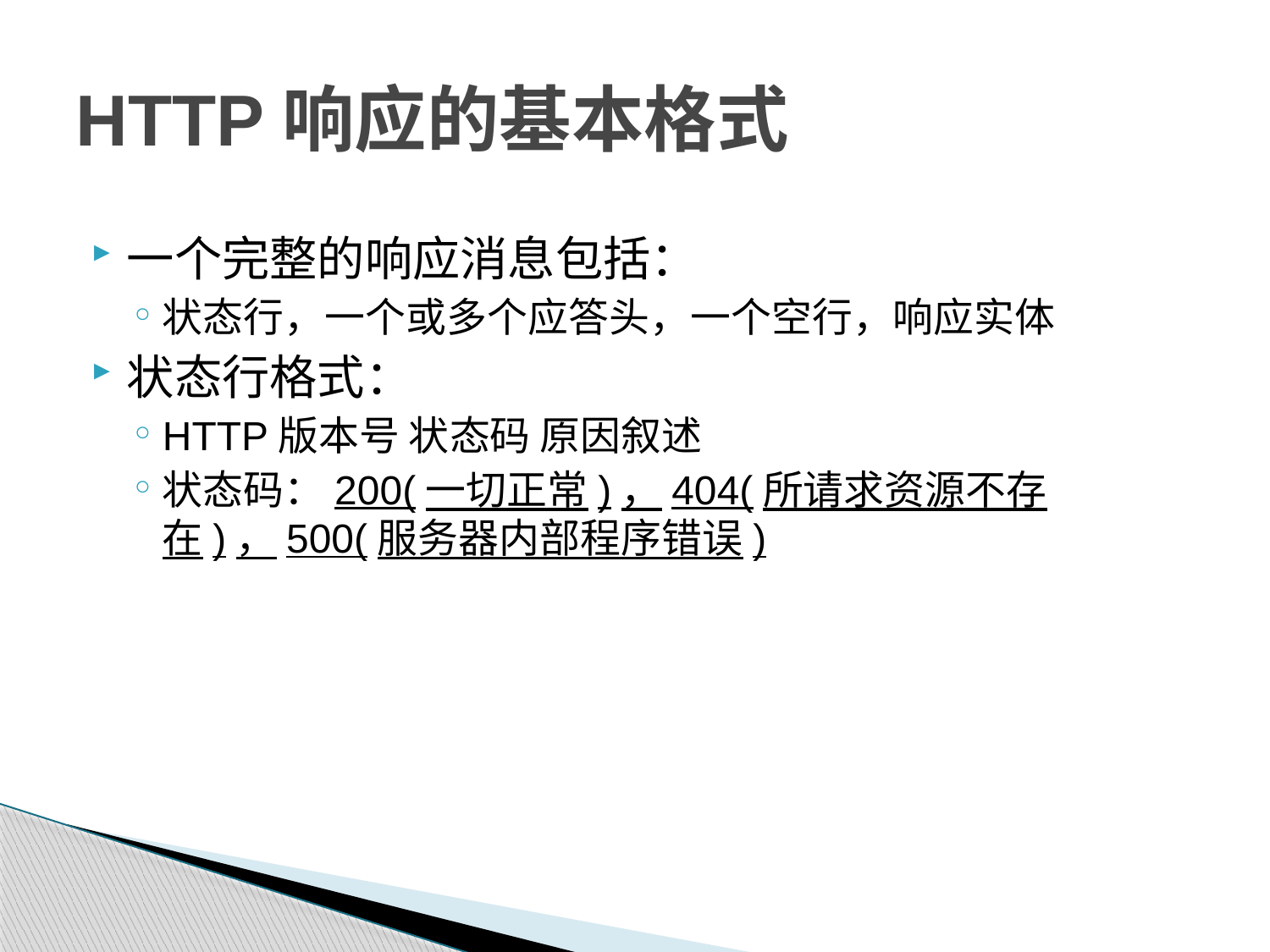

# HTTP响应的基本格式
一个完整的响应消息包括：
状态行，一个或多个应答头，一个空行，响应实体
状态行格式：
HTTP版本号 状态码 原因叙述
状态码：200(一切正常)，404(所请求资源不存在)，500(服务器内部程序错误)